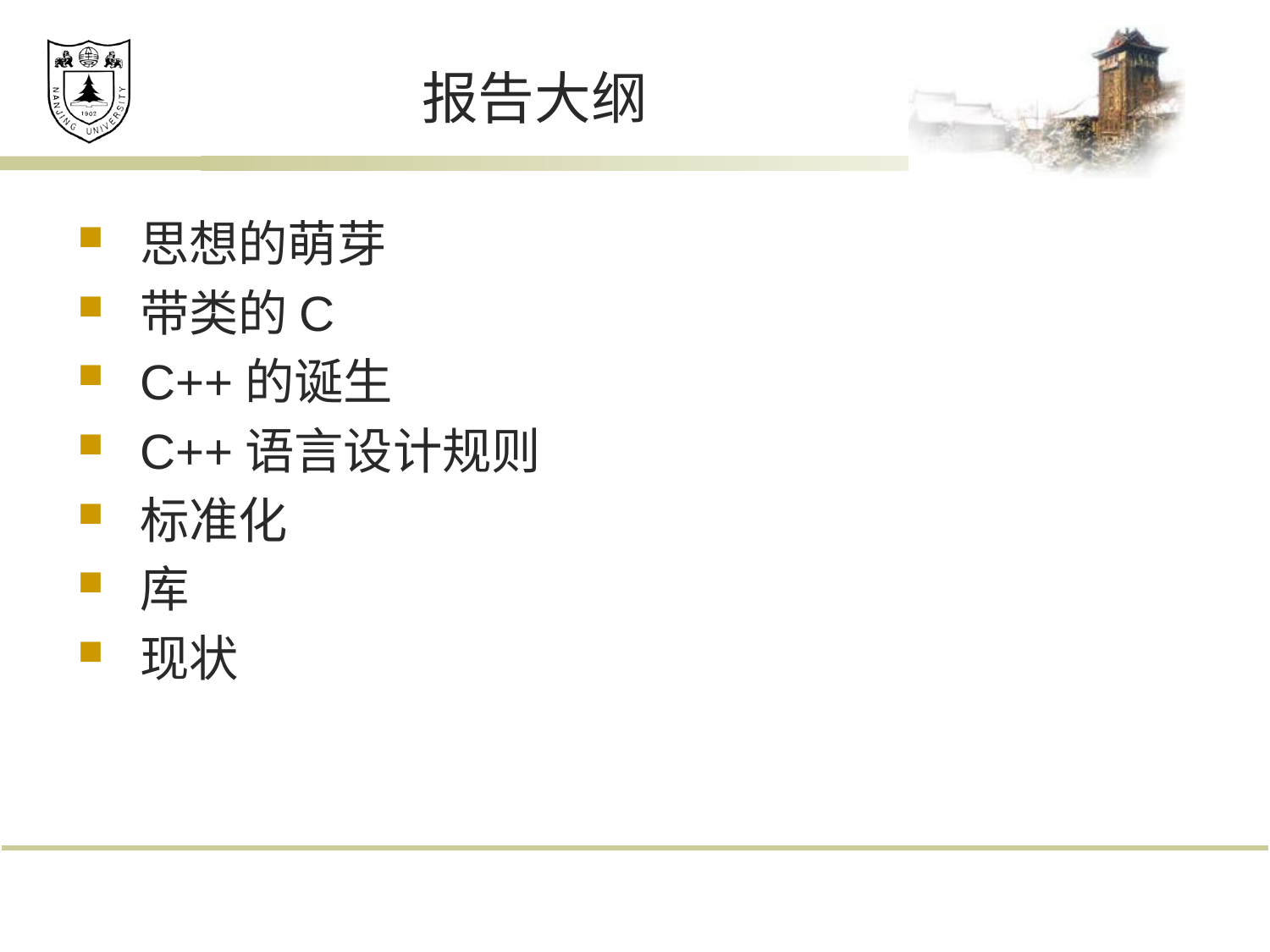

# 报告大纲
思想的萌芽
带类的C
C++的诞生
C++语言设计规则
标准化
库
现状

2